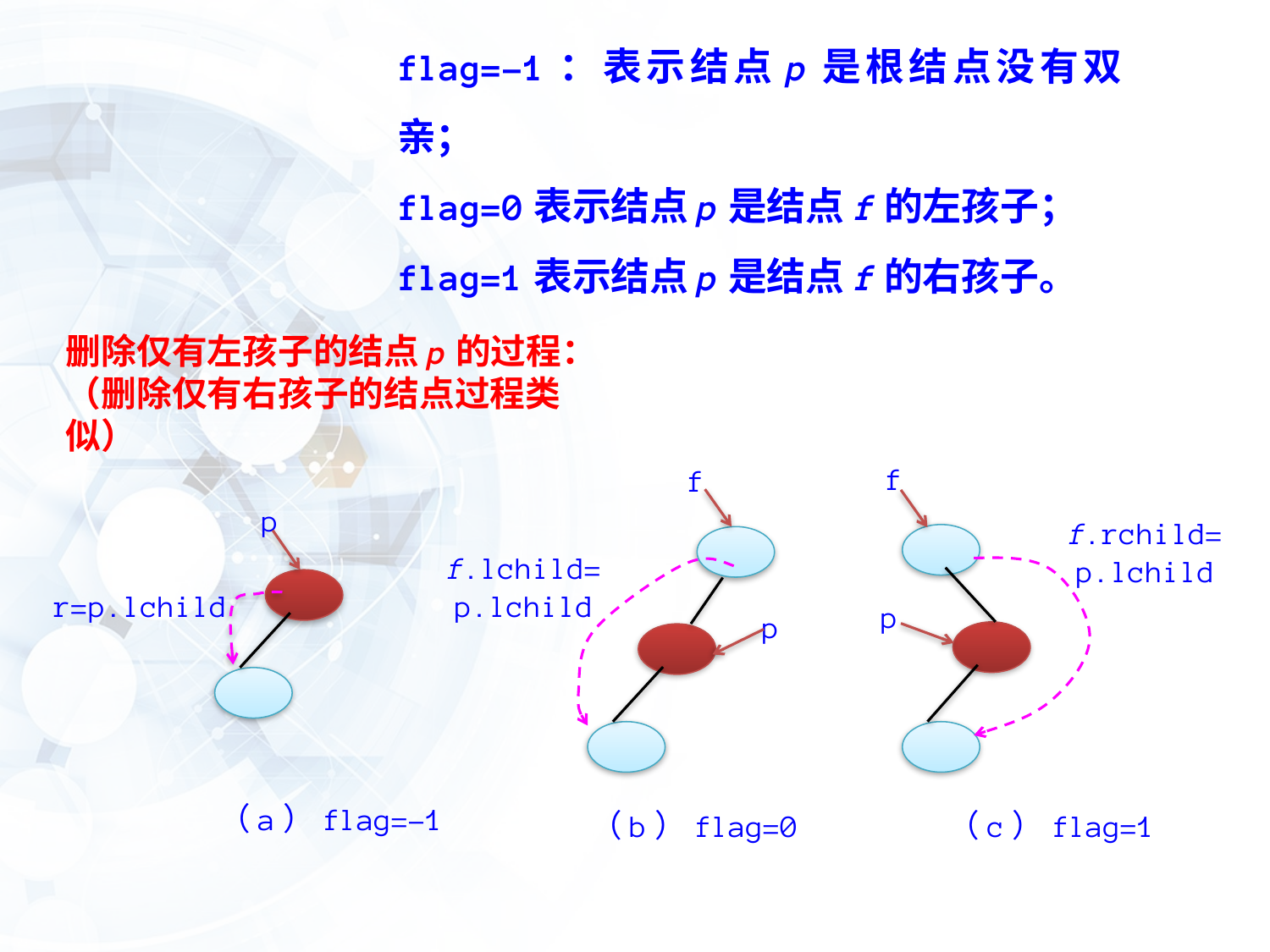

flag=-1：表示结点p是根结点没有双亲；
flag=0表示结点p是结点f的左孩子；
flag=1表示结点p是结点f的右孩子。
删除仅有左孩子的结点p的过程：（删除仅有右孩子的结点过程类似）
f
f

p
f.rchild=
p.lchild

f.lchild=
p.lchild

r=p.lchild

p
p

（a）flag=-1
（b）flag=0
（c）flag=1